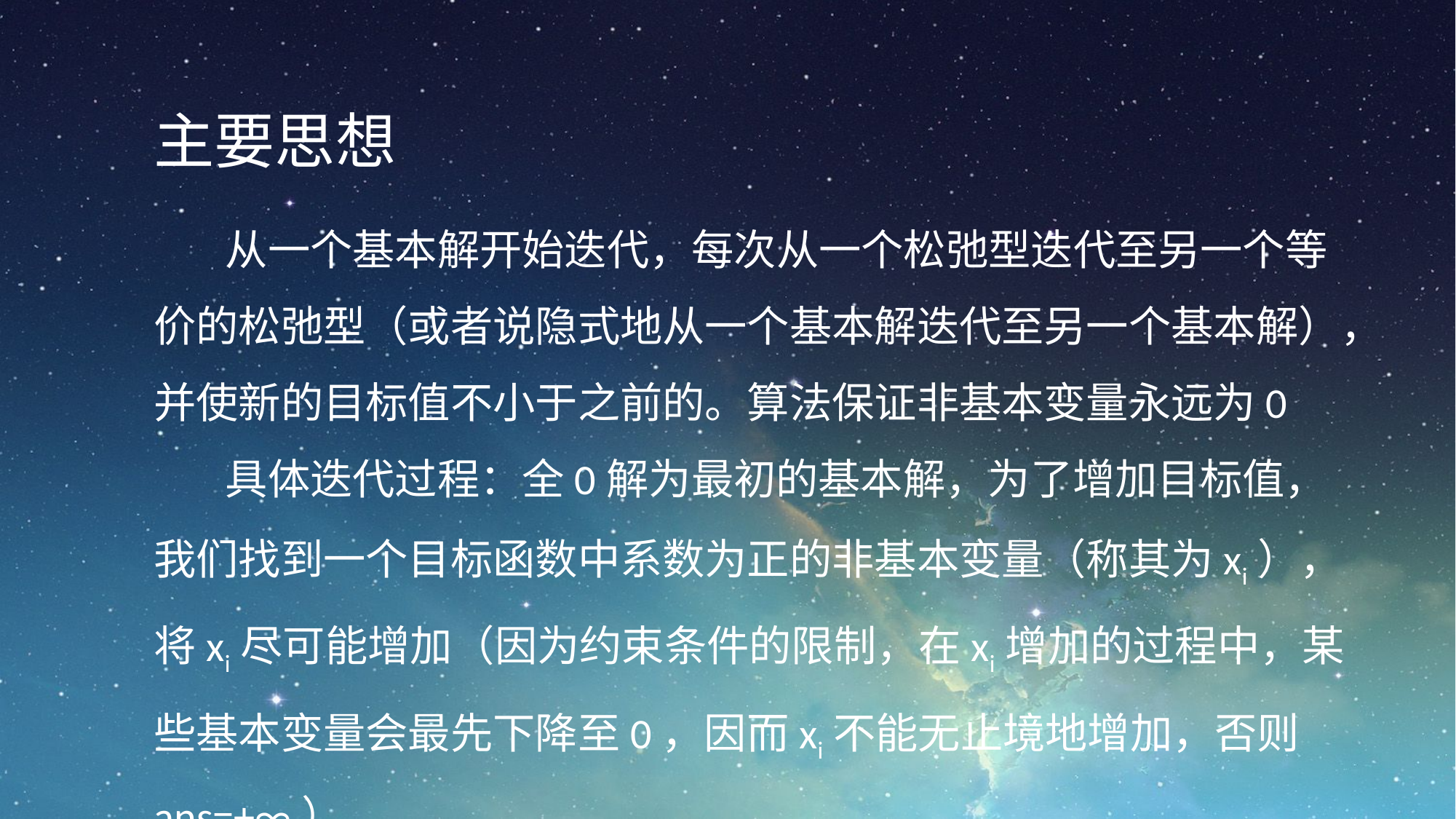

主要思想
从一个基本解开始迭代，每次从一个松弛型迭代至另一个等价的松弛型（或者说隐式地从一个基本解迭代至另一个基本解），并使新的目标值不小于之前的。算法保证非基本变量永远为0
具体迭代过程：全0解为最初的基本解，为了增加目标值，我们找到一个目标函数中系数为正的非基本变量（称其为xi），将xi尽可能增加（因为约束条件的限制，在xi增加的过程中，某些基本变量会最先下降至0，因而xi不能无止境地增加，否则ans=+∞）